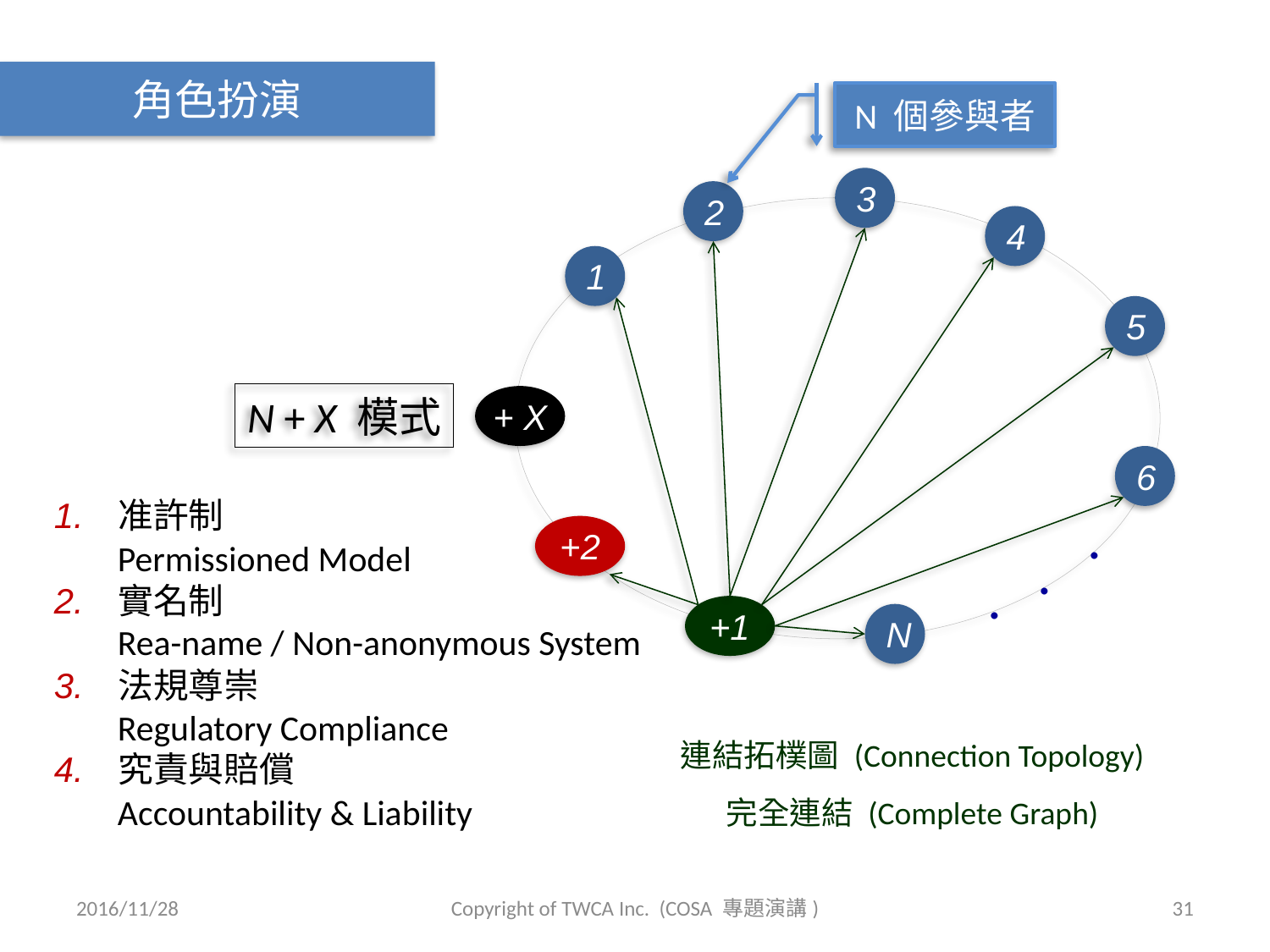

角色扮演
N 個參與者
3
2

4
1
5
N + X 模式
+ X
6
 准許制
Permissioned Model
 實名制
Rea-name / Non-anonymous System
 法規尊崇
Regulatory Compliance
 究責與賠償
Accountability & Liability
.
+2
.
.
+1
N
連結拓樸圖 (Connection Topology)
完全連結 (Complete Graph)
2016/11/28
Copyright of TWCA Inc.  (COSA 專題演講)
31